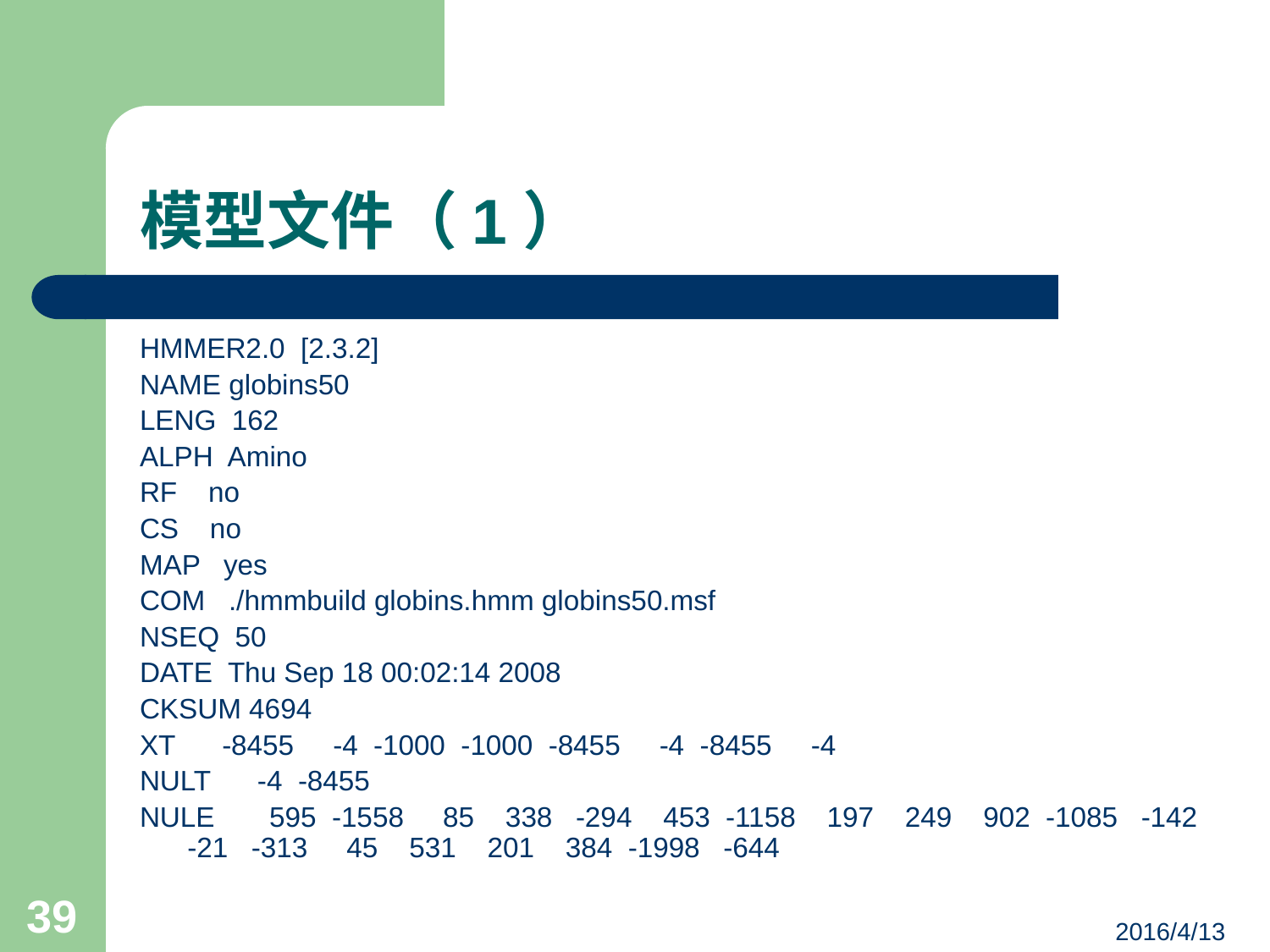

# 模型文件（1）
HMMER2.0  [2.3.2]
NAME globins50
LENG  162
ALPH  Amino
RF    no
CS    no
MAP   yes
COM   ./hmmbuild globins.hmm globins50.msf
NSEQ  50
DATE  Thu Sep 18 00:02:14 2008
CKSUM 4694
XT      -8455     -4  -1000  -1000  -8455     -4  -8455     -4
NULT      -4  -8455
NULE       595  -1558     85    338   -294    453  -1158    197    249    902  -1085   -142    -21   -313     45    531    201    384  -1998   -644
39
2016/4/13